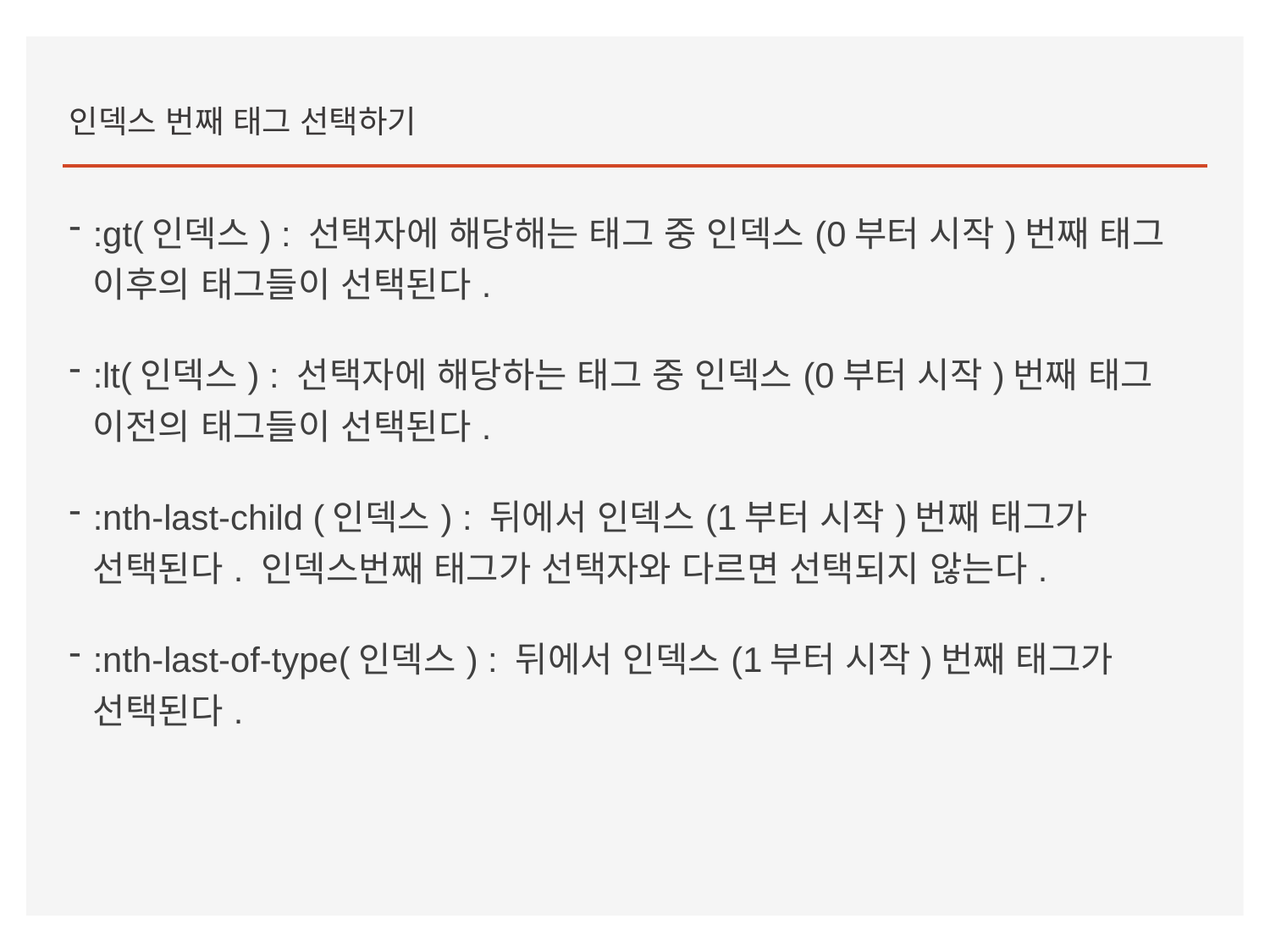

인덱스 번째 태그 선택하기
:gt(인덱스) : 선택자에 해당해는 태그 중 인덱스(0부터 시작)번째 태그 이후의 태그들이 선택된다.
:lt(인덱스) : 선택자에 해당하는 태그 중 인덱스(0부터 시작)번째 태그 이전의 태그들이 선택된다.
:nth-last-child (인덱스) : 뒤에서 인덱스(1부터 시작)번째 태그가 선택된다. 인덱스번째 태그가 선택자와 다르면 선택되지 않는다.
:nth-last-of-type(인덱스) : 뒤에서 인덱스(1부터 시작)번째 태그가 선택된다.